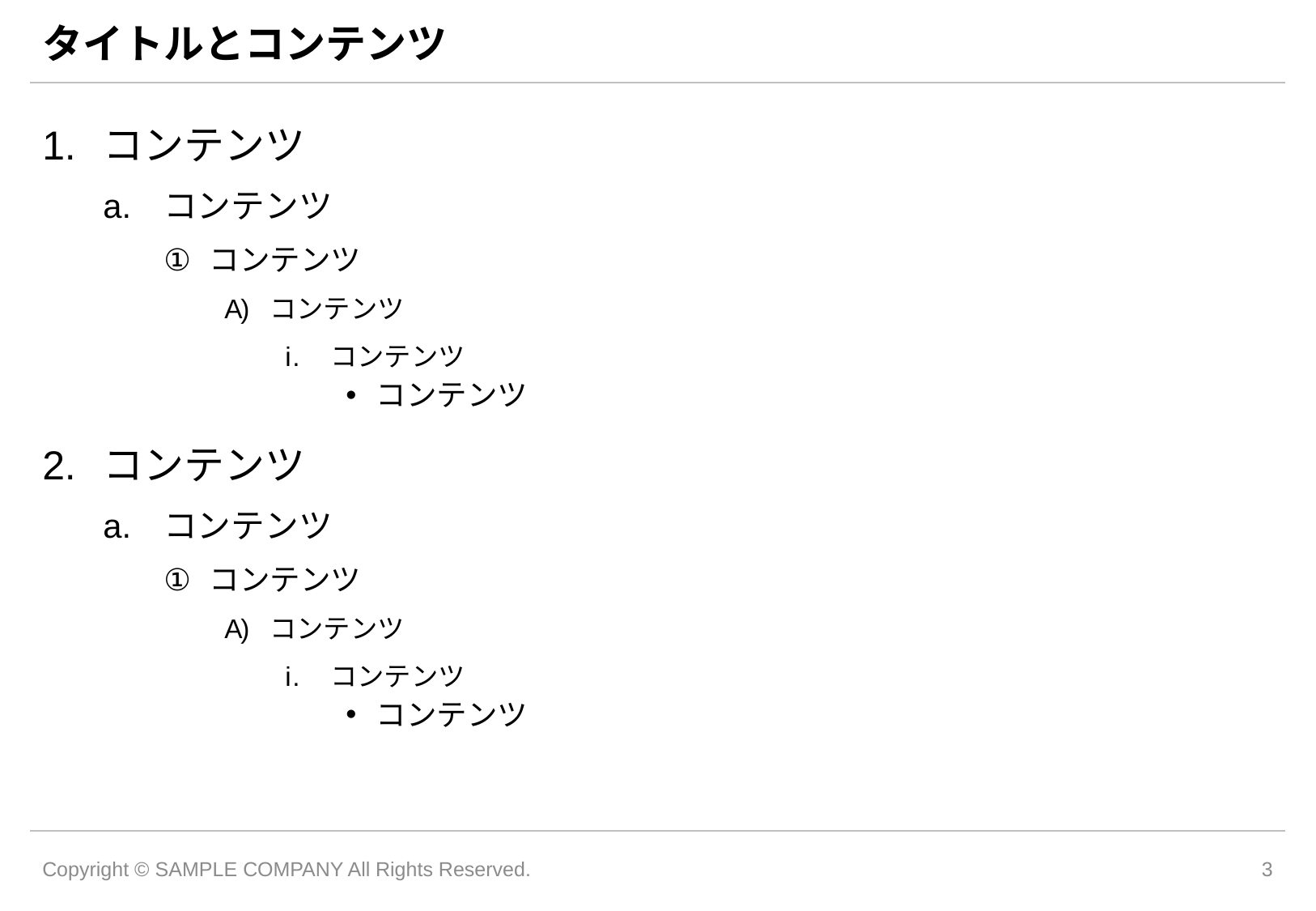

# タイトルとコンテンツ
コンテンツ
コンテンツ
コンテンツ
コンテンツ
コンテンツ
コンテンツ
コンテンツ
コンテンツ
コンテンツ
コンテンツ
コンテンツ
コンテンツ

Copyright © SAMPLE COMPANY All Rights Reserved.
3